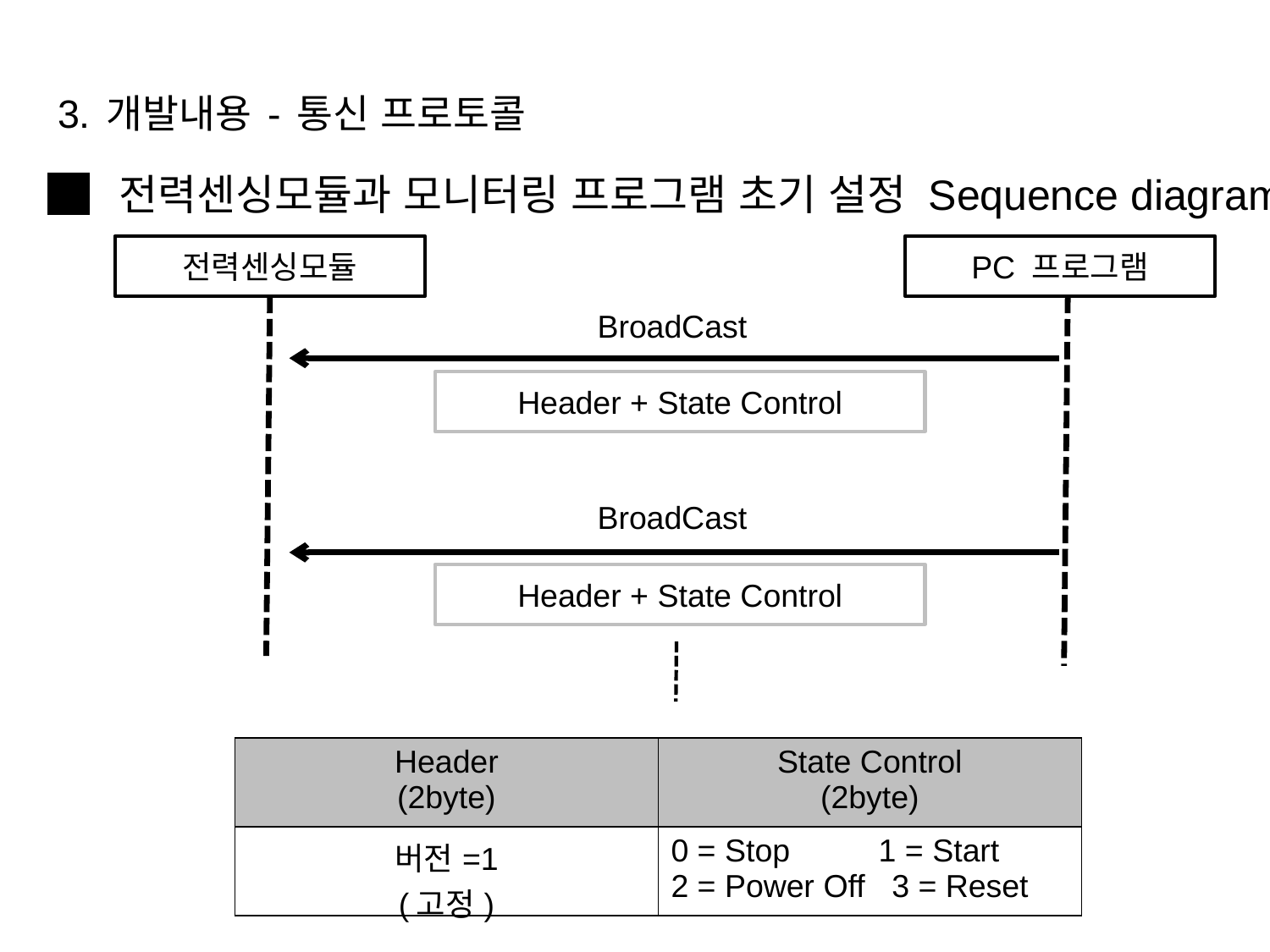

# 3. 개발내용 - 통신 프로토콜
█  전력센싱모듈과 모니터링 프로그램 초기 설정 Sequence diagram
전력센싱모듈
PC 프로그램
BroadCast
Header + State Control
BroadCast
Header + State Control
| Header (2byte) | State Control (2byte) |
| --- | --- |
| 버전=1 (고정) | 0 = Stop 1 = Start 2 = Power Off 3 = Reset |